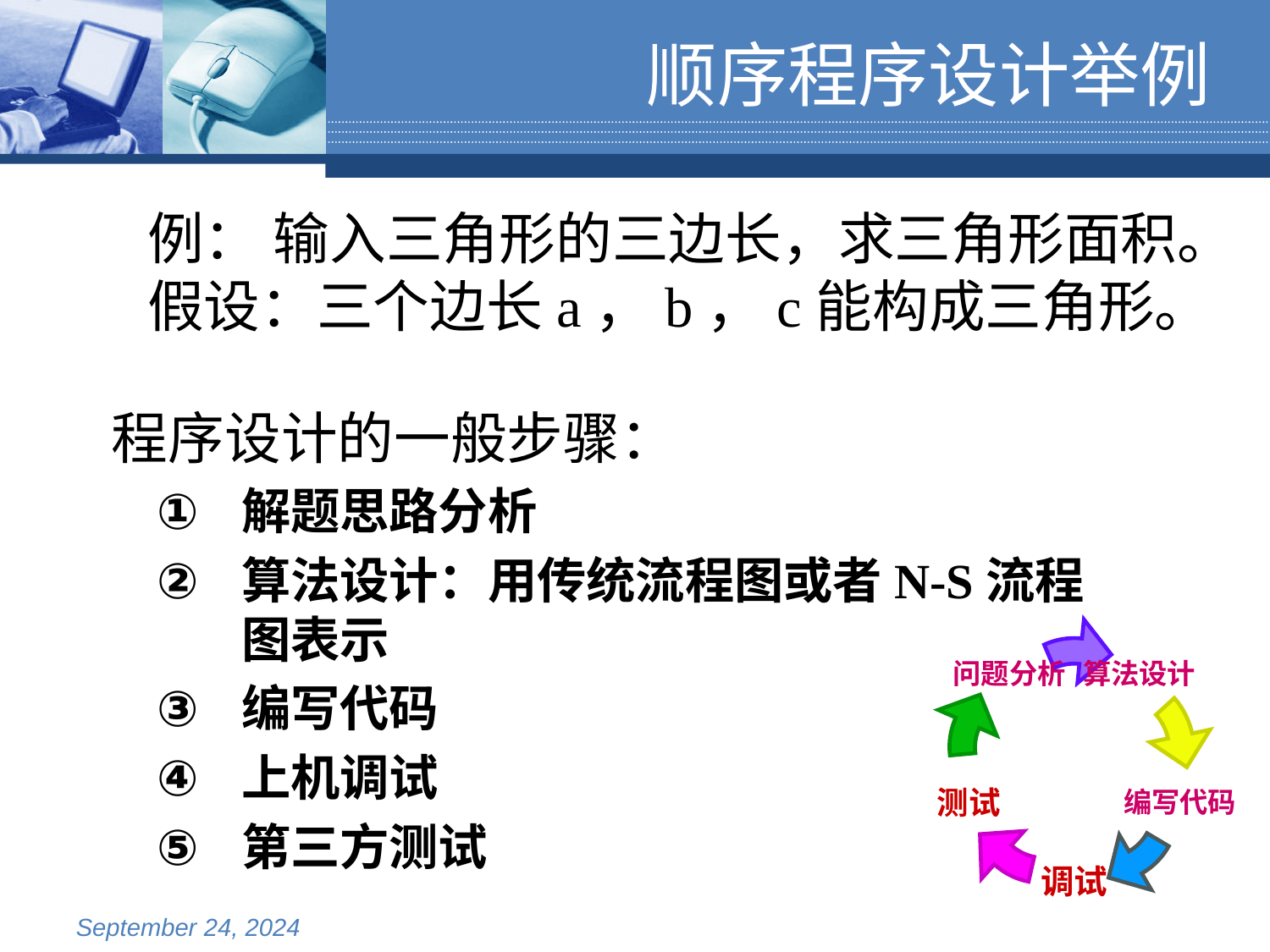

顺序程序设计举例
例： 输入三角形的三边长，求三角形面积。假设：三个边长a，b，c能构成三角形。

问题分析
算法设计

测试
编写代码
调试
# 程序设计的一般步骤：
解题思路分析
算法设计：用传统流程图或者N-S流程图表示
编写代码
上机调试
第三方测试
September 24, 2024